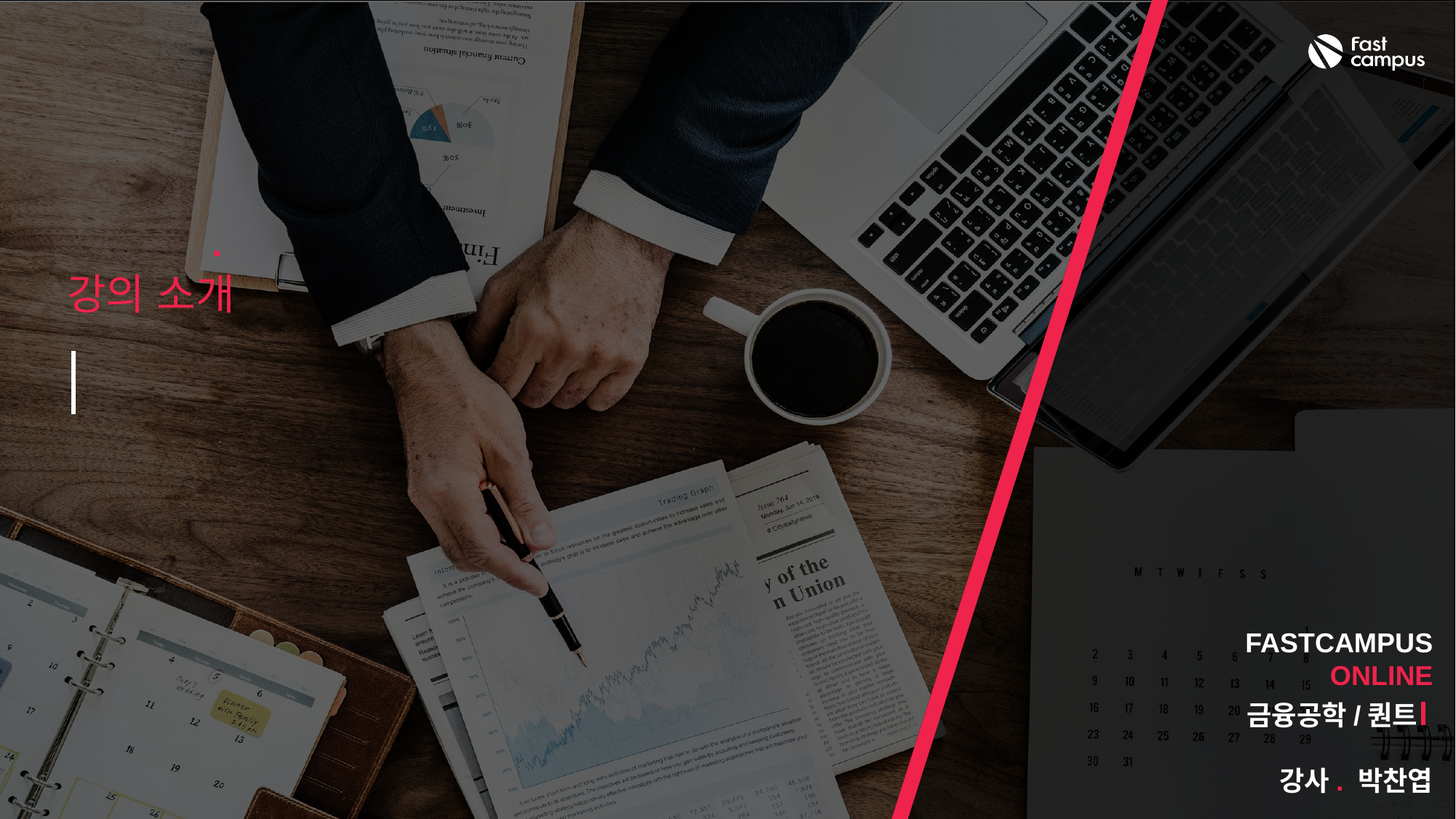

00
# 강의 소개
금융 데이터 분석을 위한
R 프로그래밍 기초